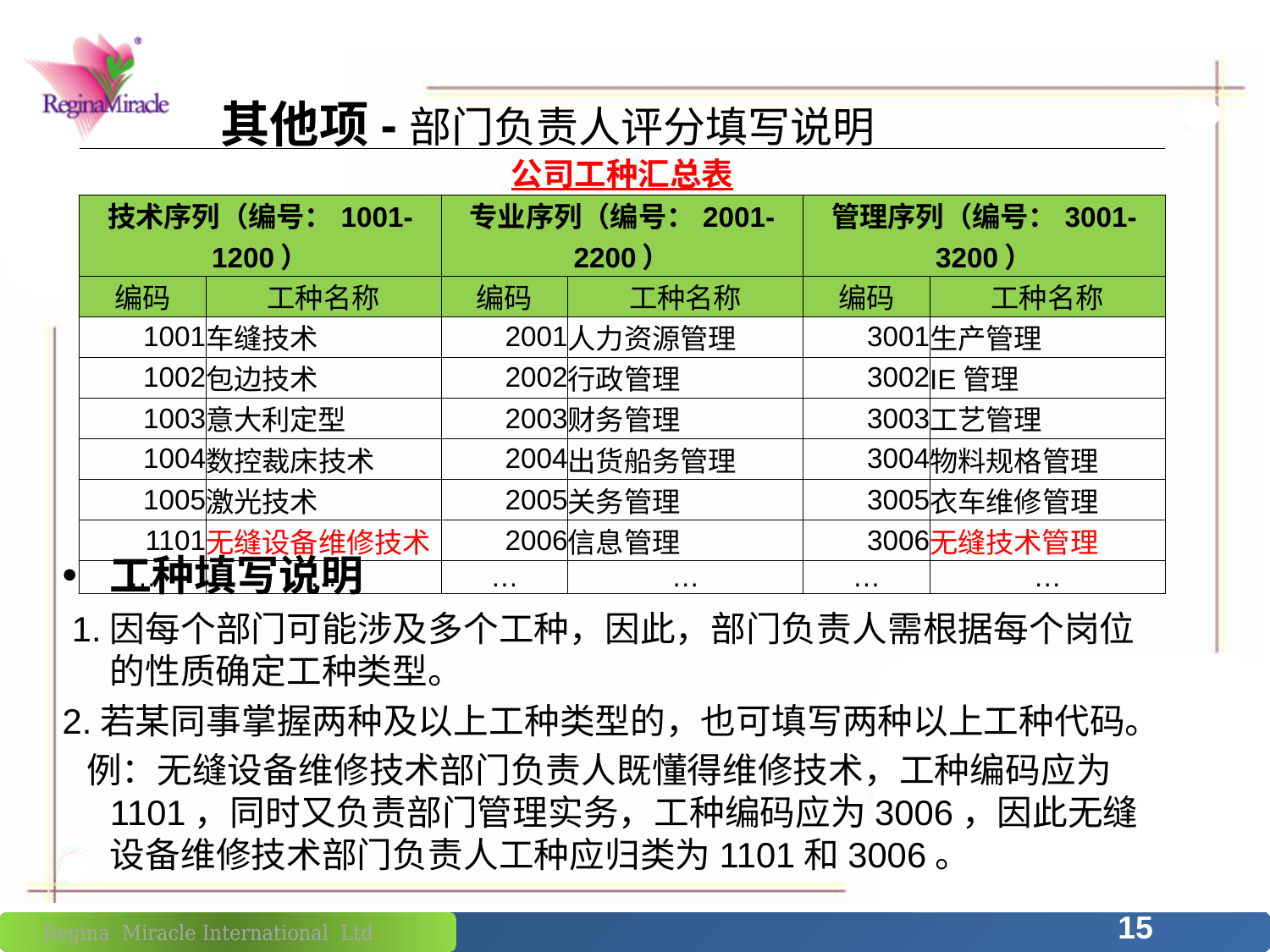

其他项-部门负责人评分填写说明
| 公司工种汇总表 |  |  |  |  |  |
| --- | --- | --- | --- | --- | --- |
| 技术序列（编号：1001-1200） |  | 专业序列（编号：2001-2200） |  | 管理序列（编号：3001-3200） |  |
| 编码 | 工种名称 | 编码 | 工种名称 | 编码 | 工种名称 |
| 1001 | 车缝技术 | 2001 | 人力资源管理 | 3001 | 生产管理 |
| 1002 | 包边技术 | 2002 | 行政管理 | 3002 | IE管理 |
| 1003 | 意大利定型 | 2003 | 财务管理 | 3003 | 工艺管理 |
| 1004 | 数控裁床技术 | 2004 | 出货船务管理 | 3004 | 物料规格管理 |
| 1005 | 激光技术 | 2005 | 关务管理 | 3005 | 衣车维修管理 |
| 1101 | 无缝设备维修技术 | 2006 | 信息管理 | 3006 | 无缝技术管理 |
| … | … | … | … | … | … |
工种填写说明
 1.因每个部门可能涉及多个工种，因此，部门负责人需根据每个岗位的性质确定工种类型。
2.若某同事掌握两种及以上工种类型的，也可填写两种以上工种代码。
  例：无缝设备维修技术部门负责人既懂得维修技术，工种编码应为1101，同时又负责部门管理实务，工种编码应为3006，因此无缝设备维修技术部门负责人工种应归类为1101和3006。

    15